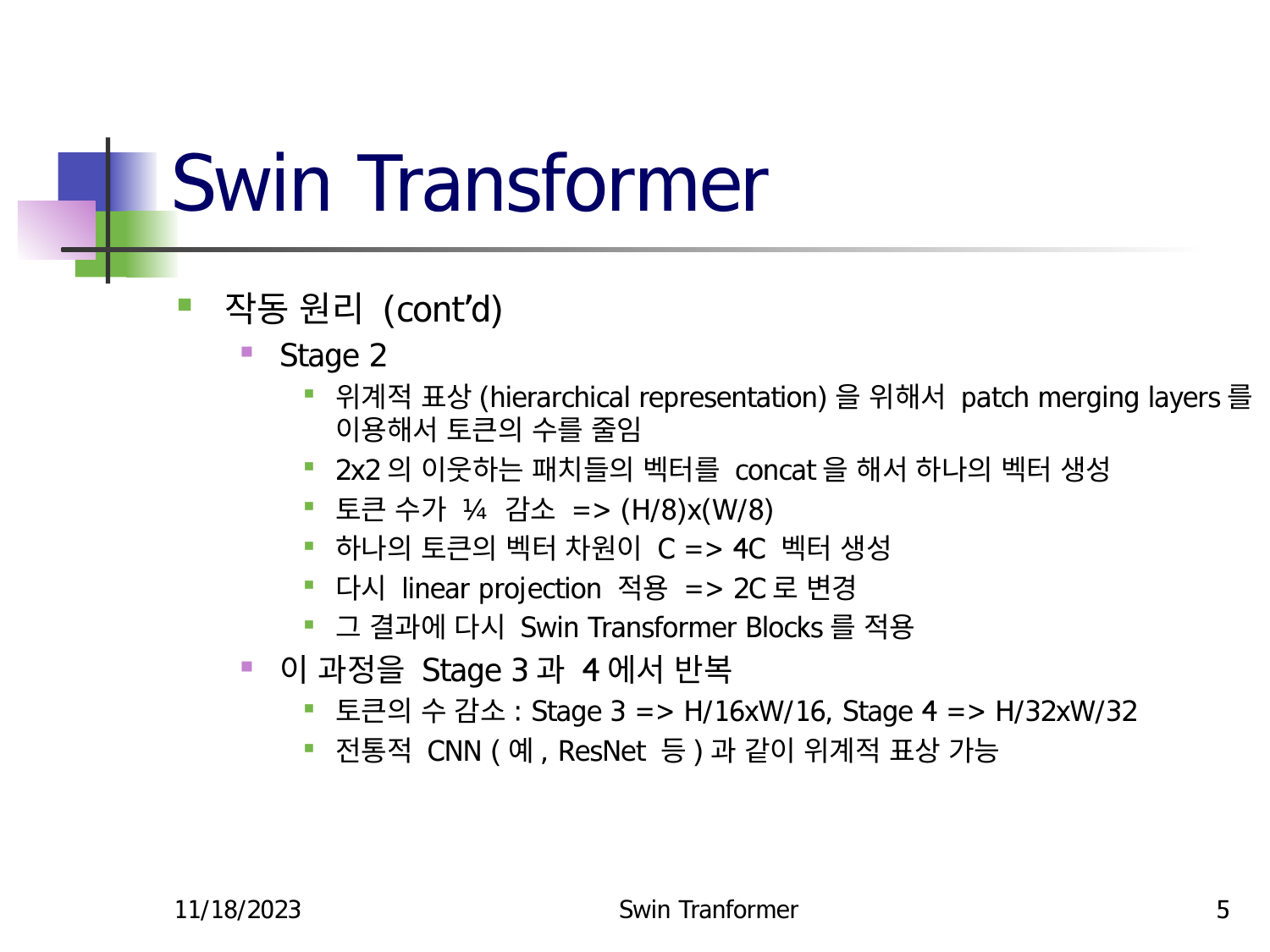

# Swin Transformer
작동 원리 (cont’d)
Stage 2
위계적 표상(hierarchical representation)을 위해서 patch merging layers를 이용해서 토큰의 수를 줄임
2x2의 이웃하는 패치들의 벡터를 concat을 해서 하나의 벡터 생성
토큰 수가 ¼ 감소 => (H/8)x(W/8)
하나의 토큰의 벡터 차원이 C => 4C 벡터 생성
다시 linear projection 적용 => 2C로 변경
그 결과에 다시 Swin Transformer Blocks를 적용
이 과정을 Stage 3과 4에서 반복
토큰의 수 감소: Stage 3 => H/16xW/16, Stage 4 => H/32xW/32
전통적 CNN (예, ResNet 등)과 같이 위계적 표상 가능
11/18/2023
Swin Tranformer
5